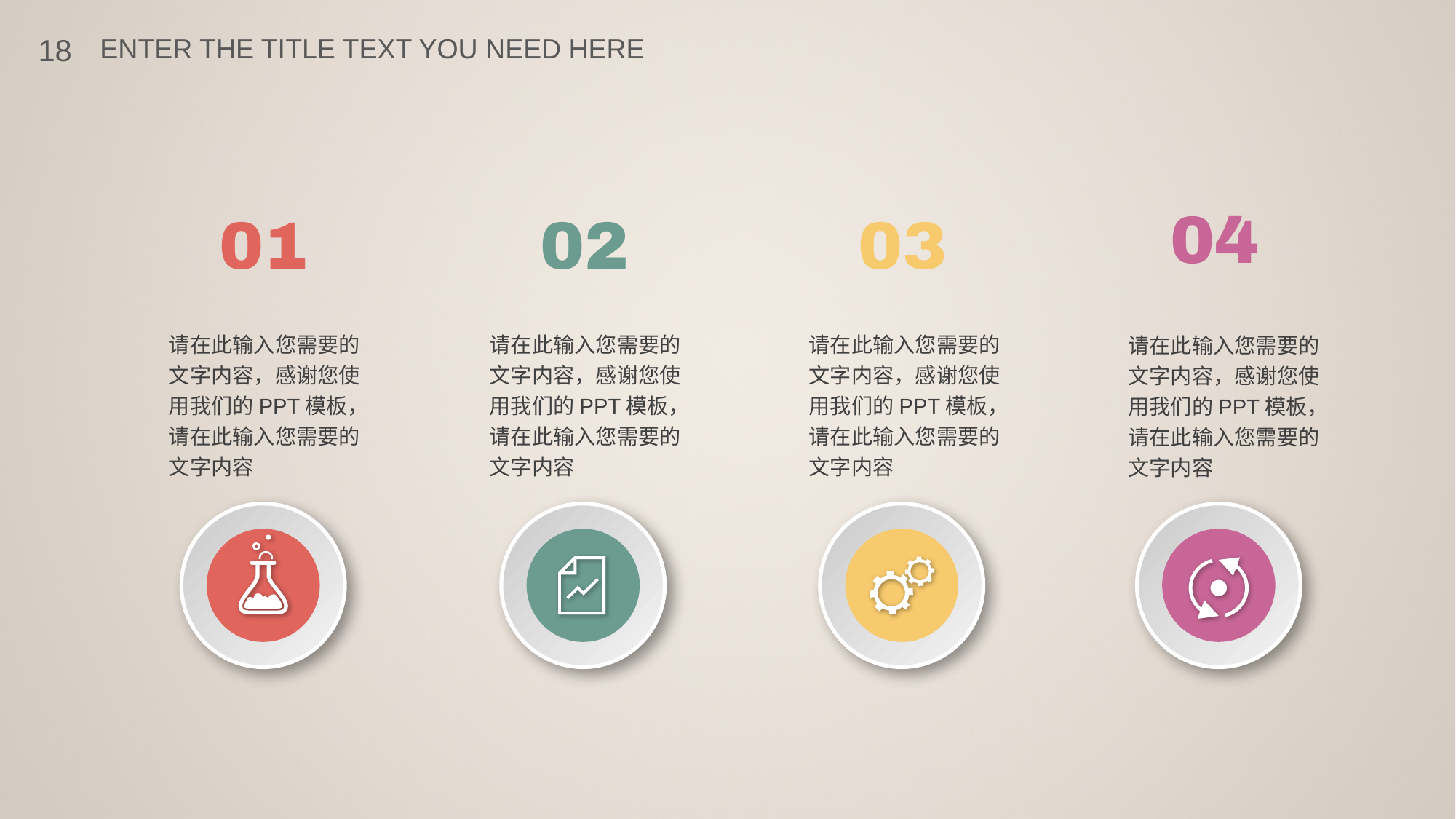

ENTER THE TITLE TEXT YOU NEED HERE
04
01
02
03
请在此输入您需要的文字内容，感谢您使用我们的PPT模板，请在此输入您需要的文字内容
请在此输入您需要的文字内容，感谢您使用我们的PPT模板，请在此输入您需要的文字内容
请在此输入您需要的文字内容，感谢您使用我们的PPT模板，请在此输入您需要的文字内容
请在此输入您需要的文字内容，感谢您使用我们的PPT模板，请在此输入您需要的文字内容